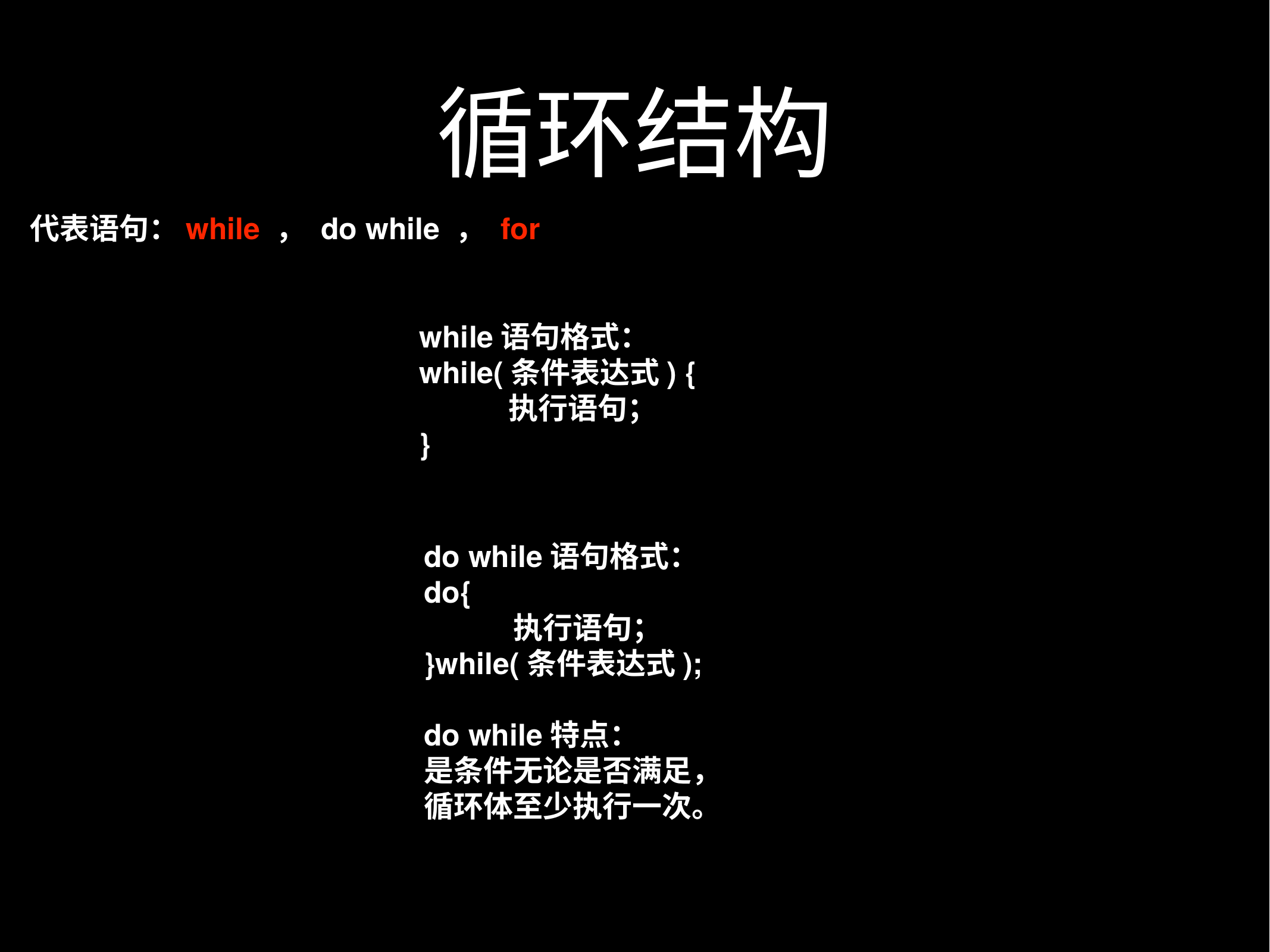

# 循环结构
代表语句：while ， do while ， for
while语句格式：
while(条件表达式) {
	执行语句；
}
do while语句格式：
do{
	执行语句；
}while(条件表达式);

do while特点：
是条件无论是否满足，
循环体至少执行一次。